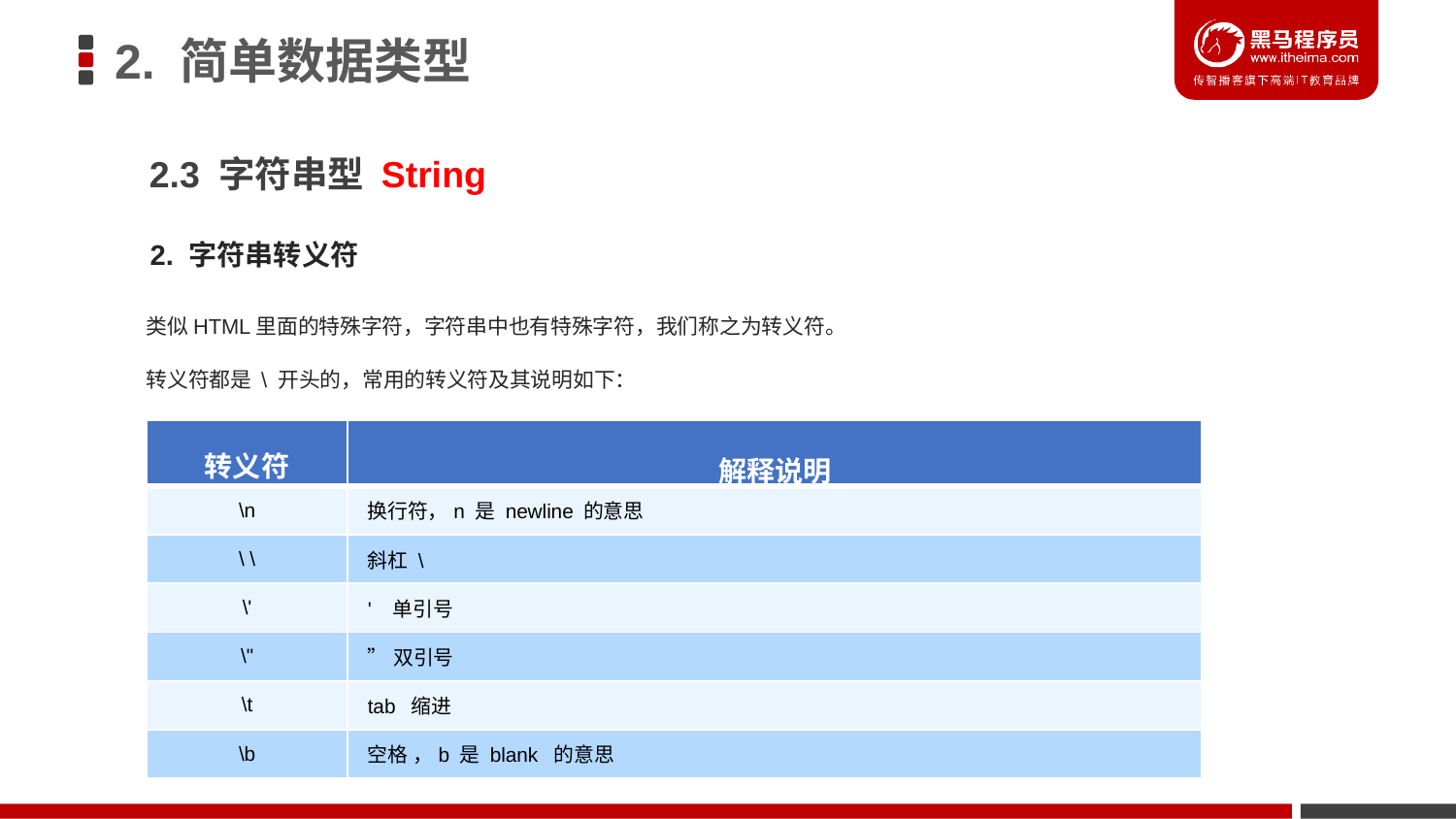

# 2. 简单数据类型
2.3 字符串型 String
2. 字符串转义符
类似HTML里面的特殊字符，字符串中也有特殊字符，我们称之为转义符。
转义符都是 \ 开头的，常用的转义符及其说明如下：
| 转义符 | 解释说明 |
| --- | --- |
| \n | 换行符，n 是 newline 的意思 |
| \ \ | 斜杠 \ |
| \' | ' 单引号 |
| \" | ”双引号 |
| \t | tab 缩进 |
| \b | 空格 ，b 是 blank 的意思 |